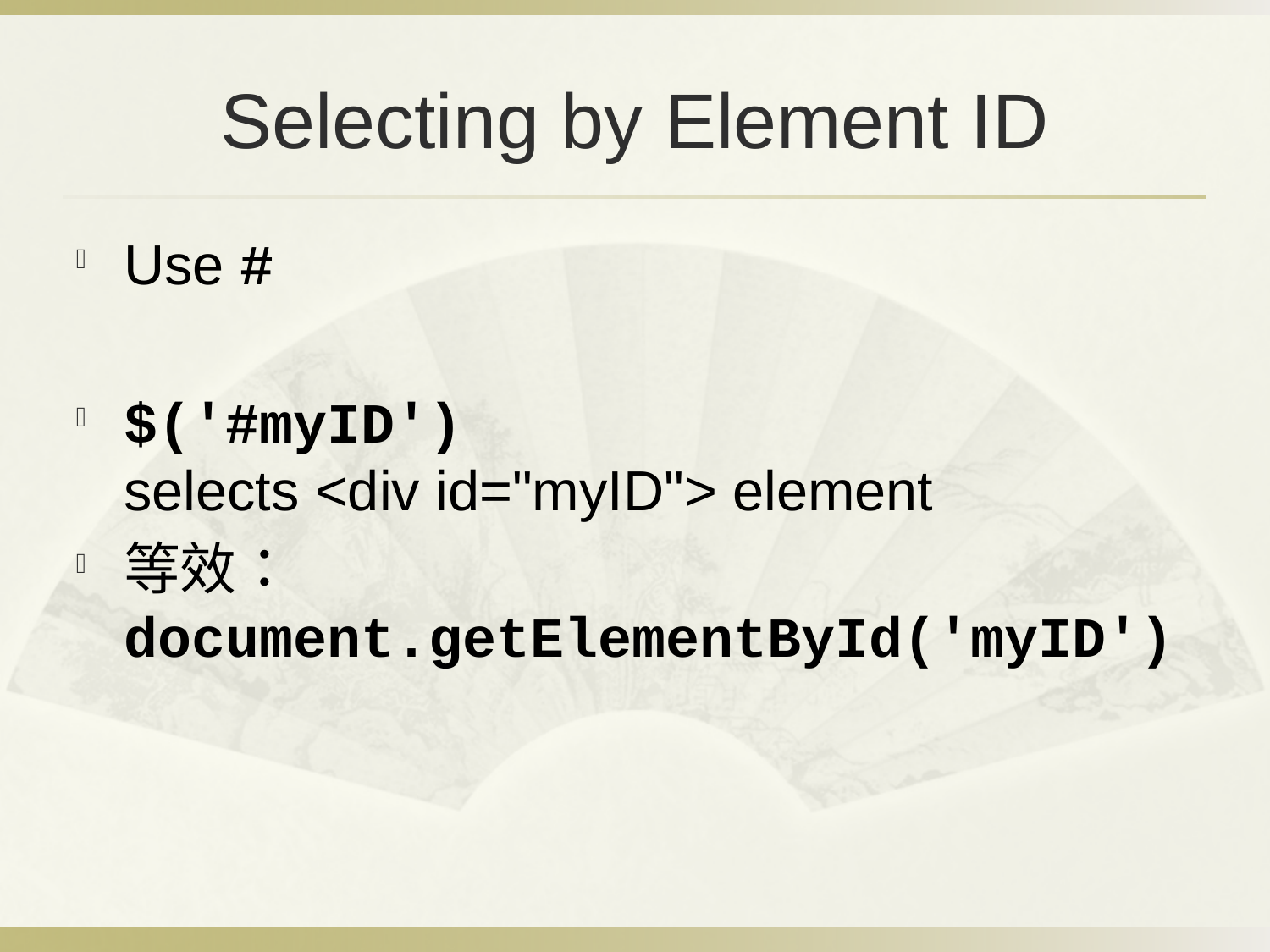

# Selecting by Element ID
Use #

$('#myID')
selects <div id="myID"> element
等效：
document.getElementById('myID')